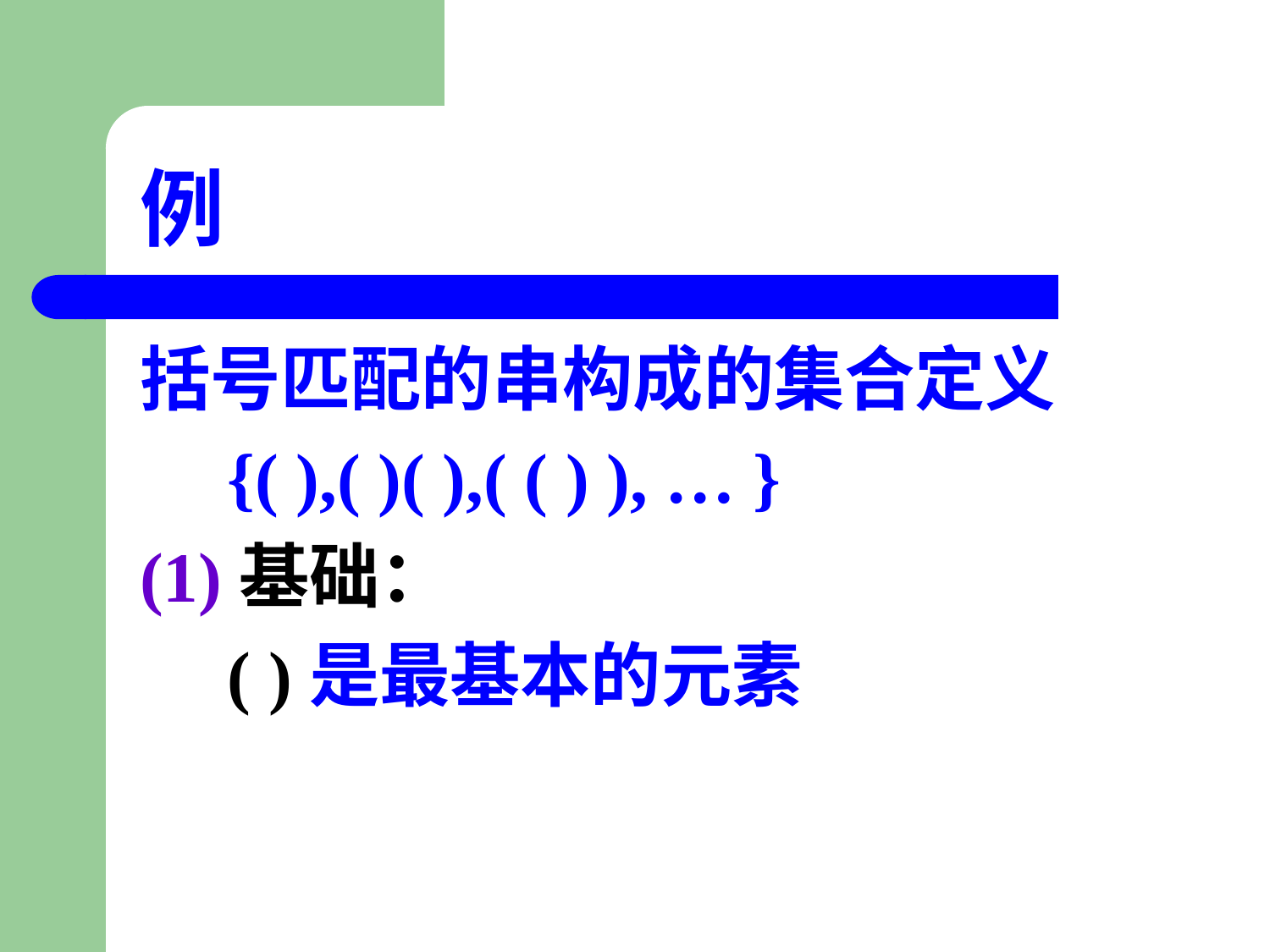

# 例
括号匹配的串构成的集合定义
     {( ),( )( ),( ( ) ), … }
(1)基础：
     ( )是最基本的元素